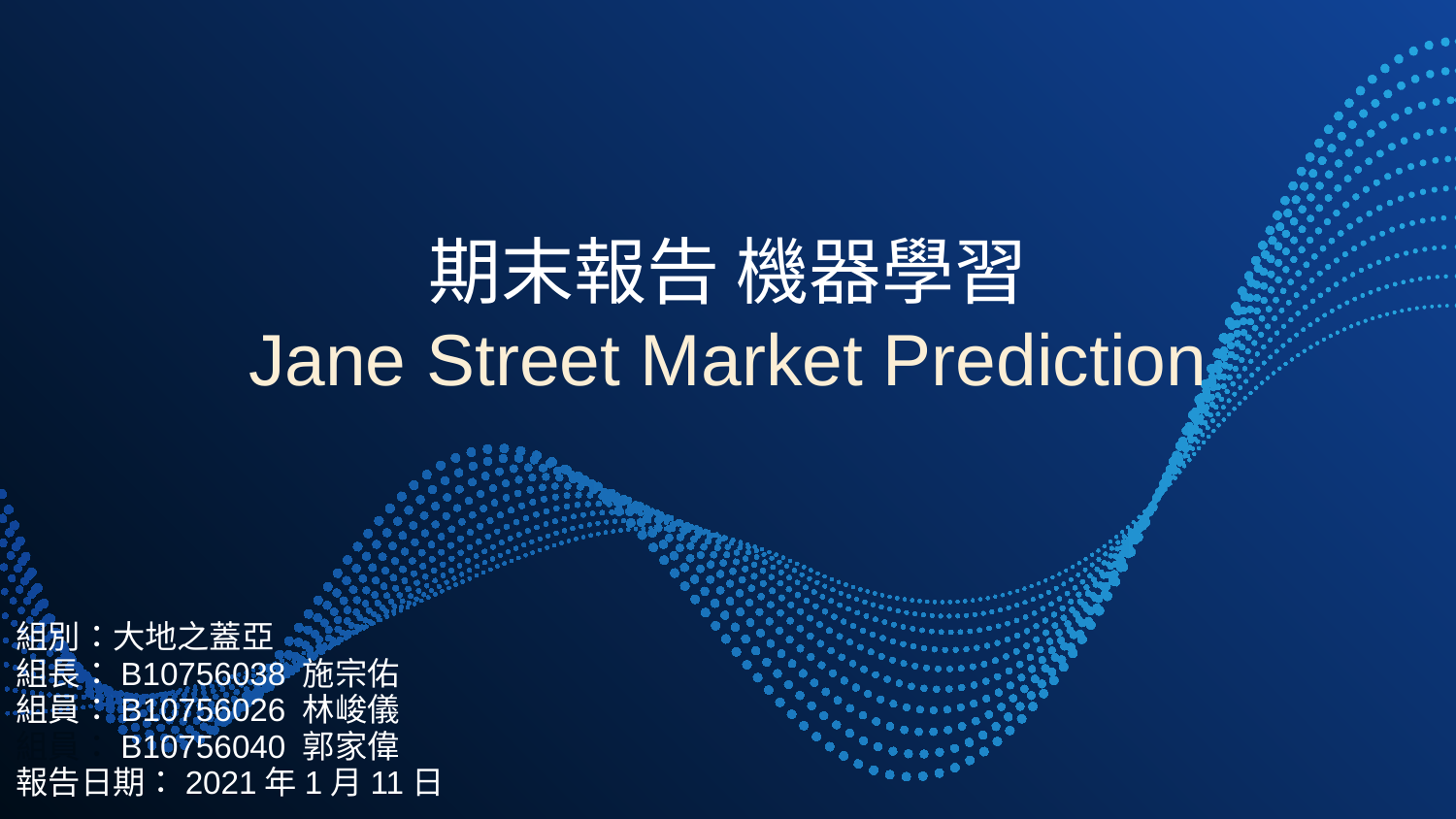

# 期末報告 機器學習 Jane Street Market Prediction
組別：大地之蓋亞
組長：B10756038 施宗佑
組員：B10756026 林峻儀
組員：B10756040 郭家偉
報告日期：2021年1月11日